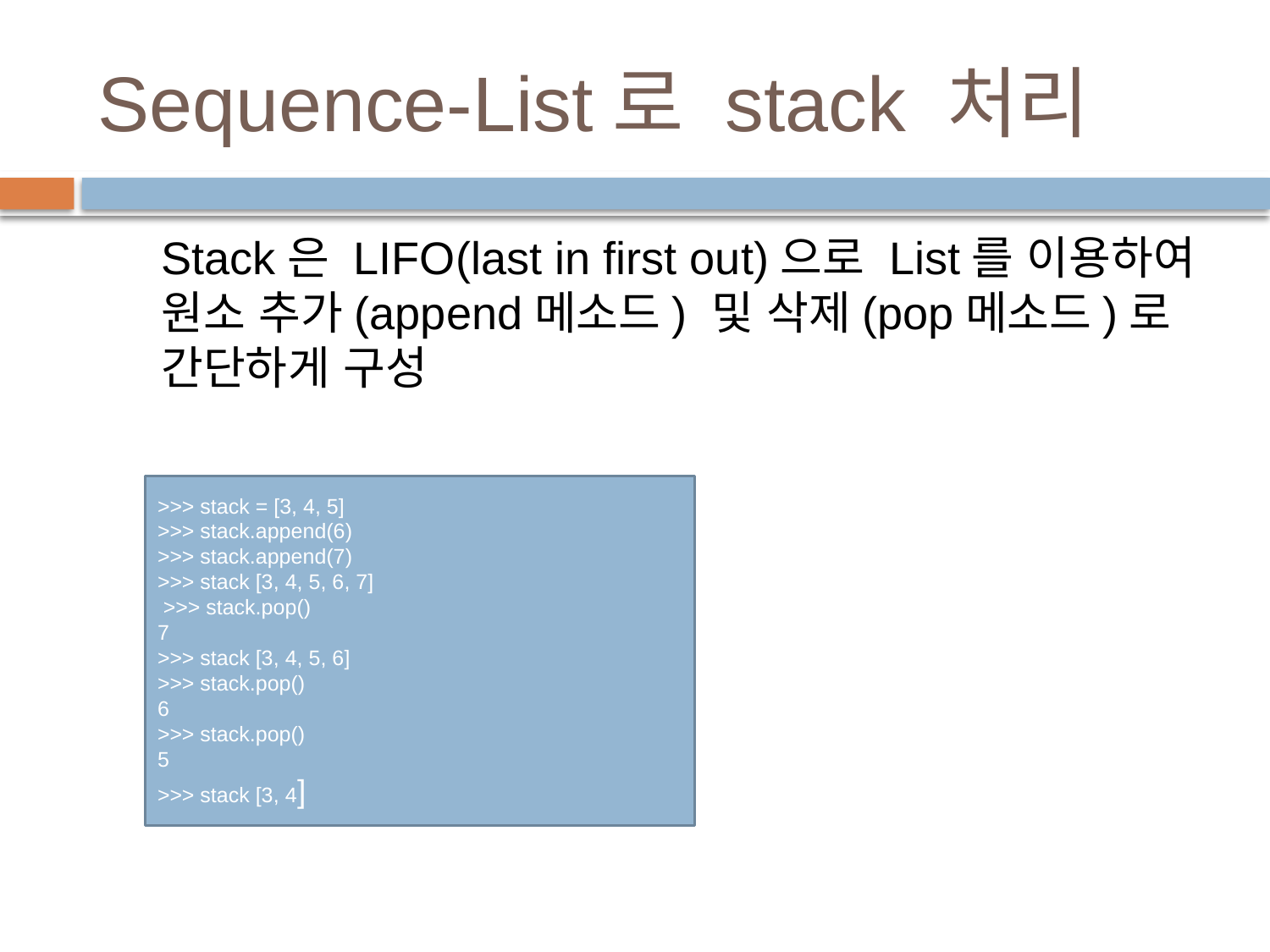

# Sequence-List로 stack 처리
Stack은 LIFO(last in first out)으로 List를 이용하여 원소 추가(append메소드) 및 삭제(pop메소드)로 간단하게 구성

>>> stack = [3, 4, 5]
>>> stack.append(6)
>>> stack.append(7)
>>> stack [3, 4, 5, 6, 7]
 >>> stack.pop()
7
>>> stack [3, 4, 5, 6]
>>> stack.pop()
6
>>> stack.pop()
5
>>> stack [3, 4]